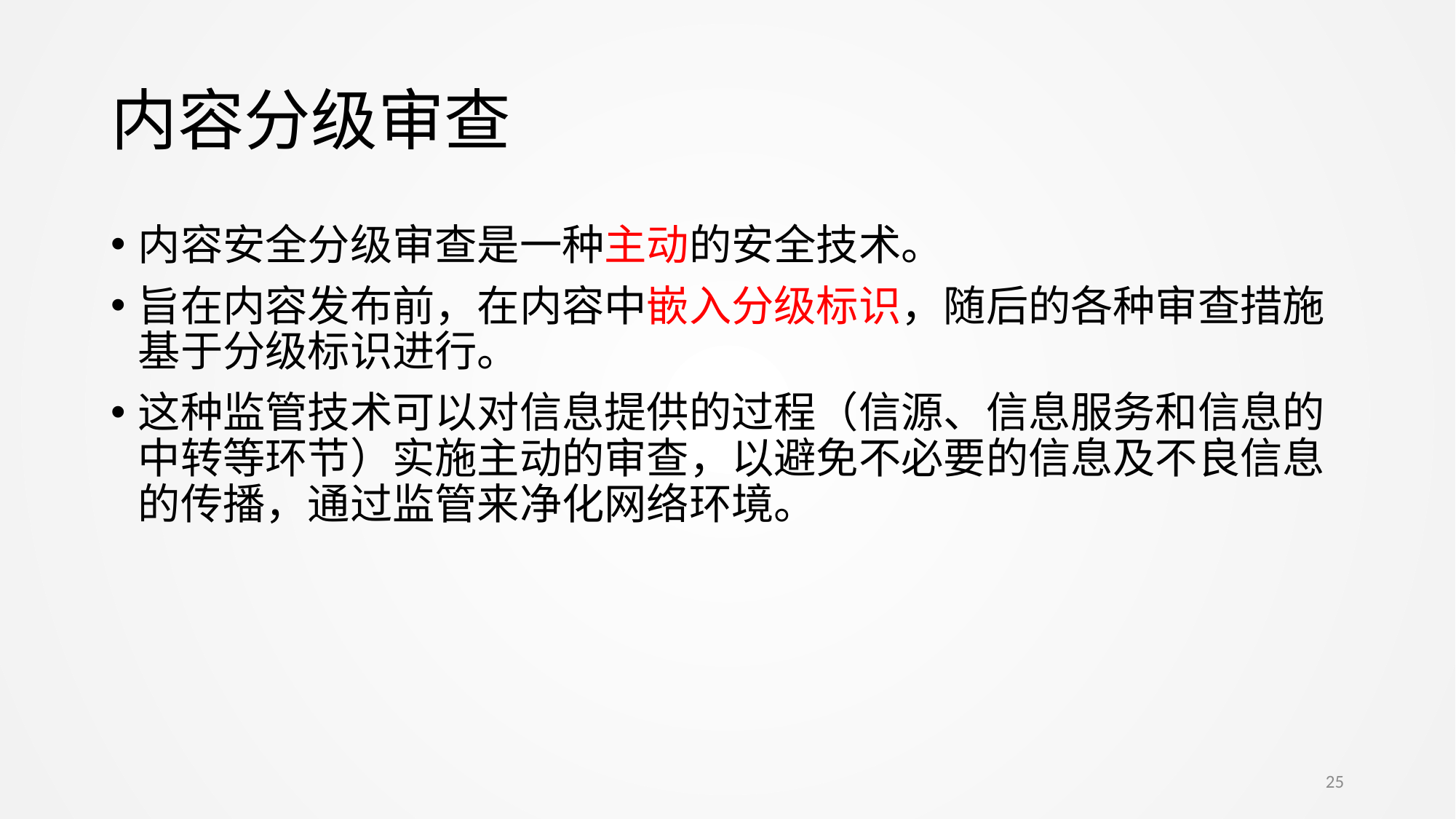

# 内容分级审查
内容安全分级审查是一种主动的安全技术。
旨在内容发布前，在内容中嵌入分级标识，随后的各种审查措施基于分级标识进行。
这种监管技术可以对信息提供的过程（信源、信息服务和信息的中转等环节）实施主动的审查，以避免不必要的信息及不良信息的传播，通过监管来净化网络环境。
25